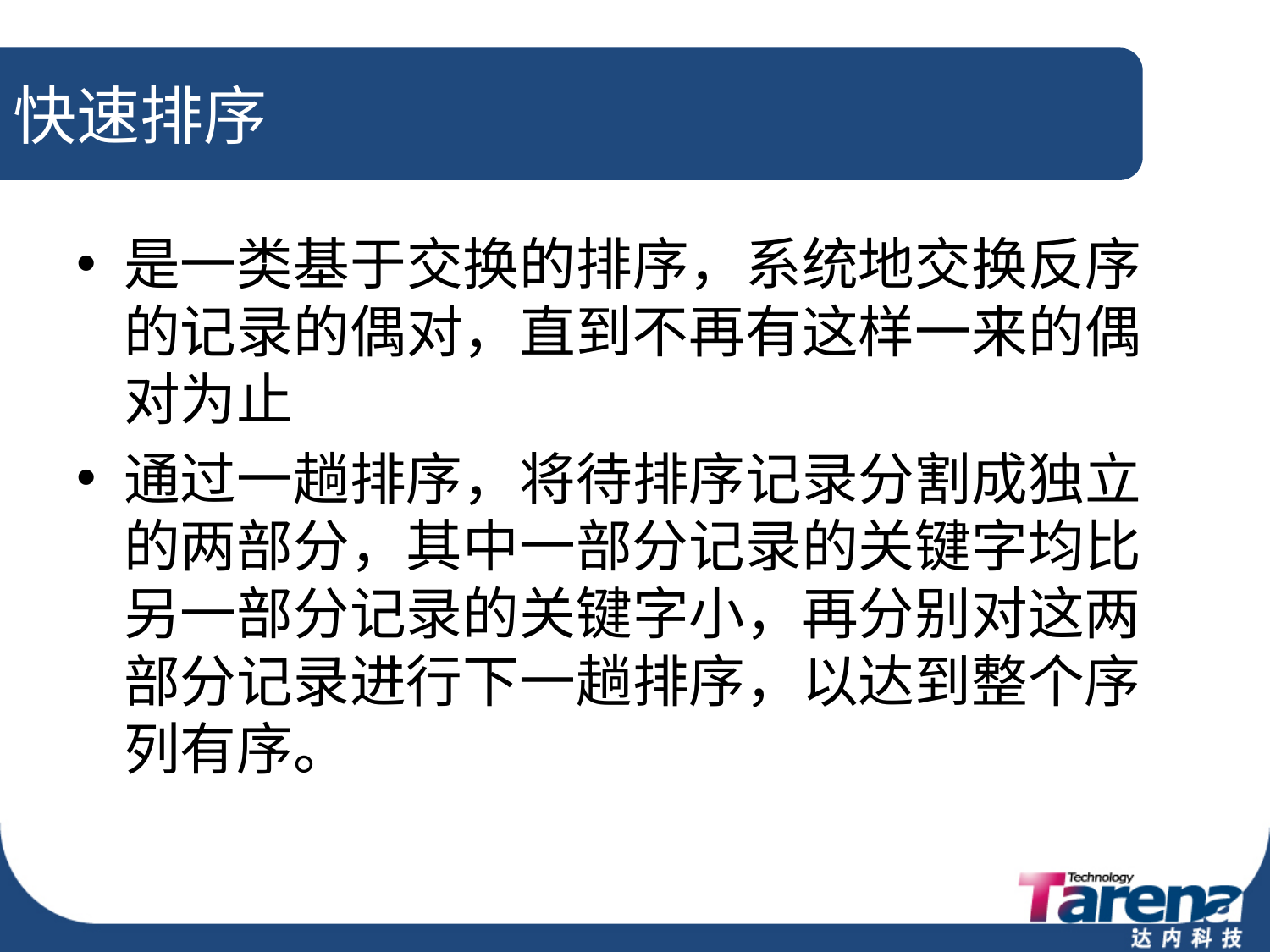

# 快速排序
是一类基于交换的排序，系统地交换反序的记录的偶对，直到不再有这样一来的偶对为止
通过一趟排序，将待排序记录分割成独立的两部分，其中一部分记录的关键字均比另一部分记录的关键字小，再分别对这两部分记录进行下一趟排序，以达到整个序列有序。